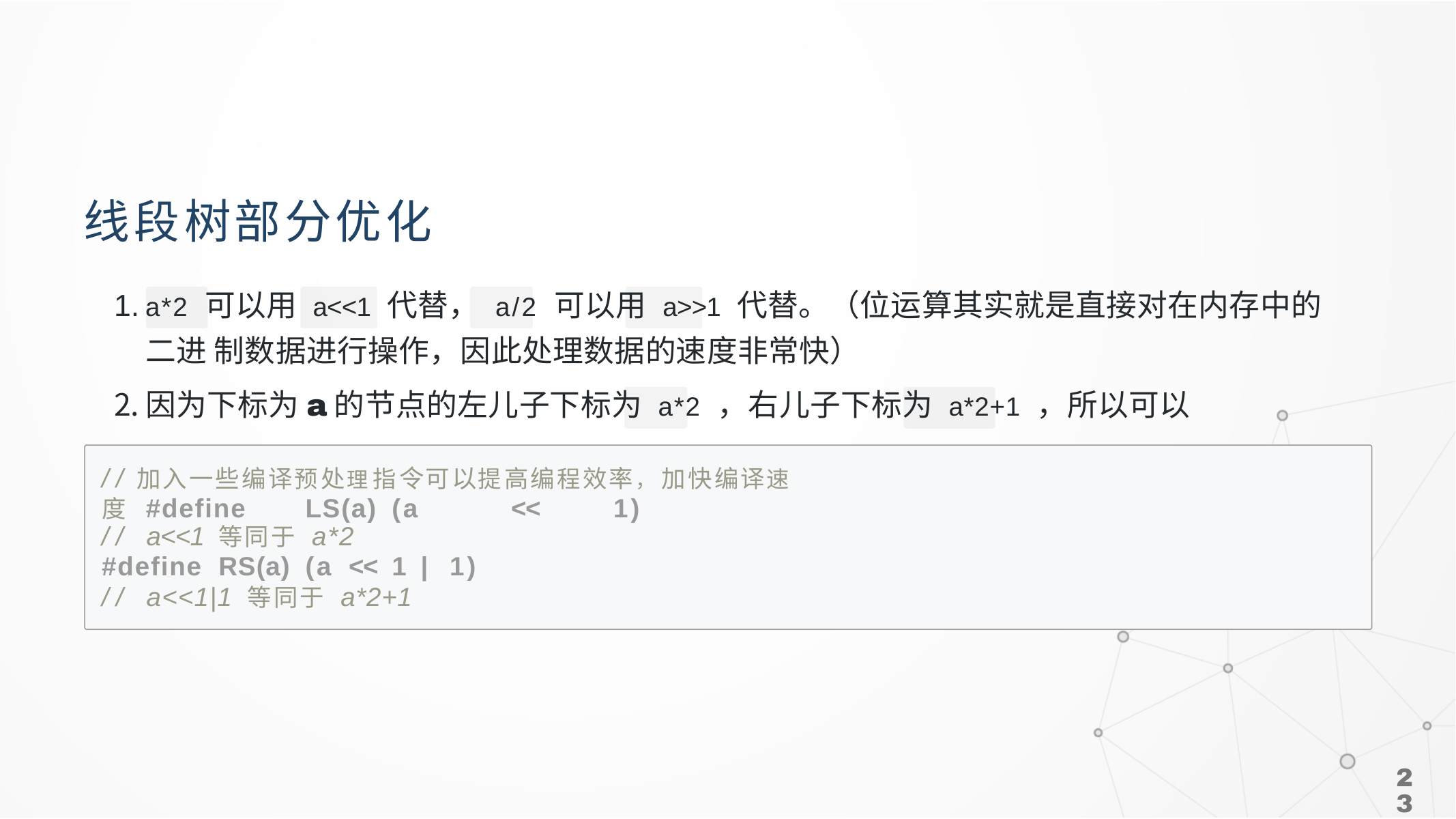

# 线段树部分优化
a*2 可以用 a<<1 代替， a/2 可以用 a>>1 代替。（位运算其实就是直接对在内存中的二进 制数据进行操作，因此处理数据的速度非常快）
因为下标为a的节点的左儿子下标为 a*2 ，右儿子下标为 a*2+1 ，所以可以

//加入一些编译预处理指令可以提高编程效率，加快编译速度  #define	LS(a)	(a	<<	1)
//	a<<1	等同于	a*2
#define	RS(a)	(a	<<	1	|	1)
//	a<<1|1	等同于	a*2+1

23